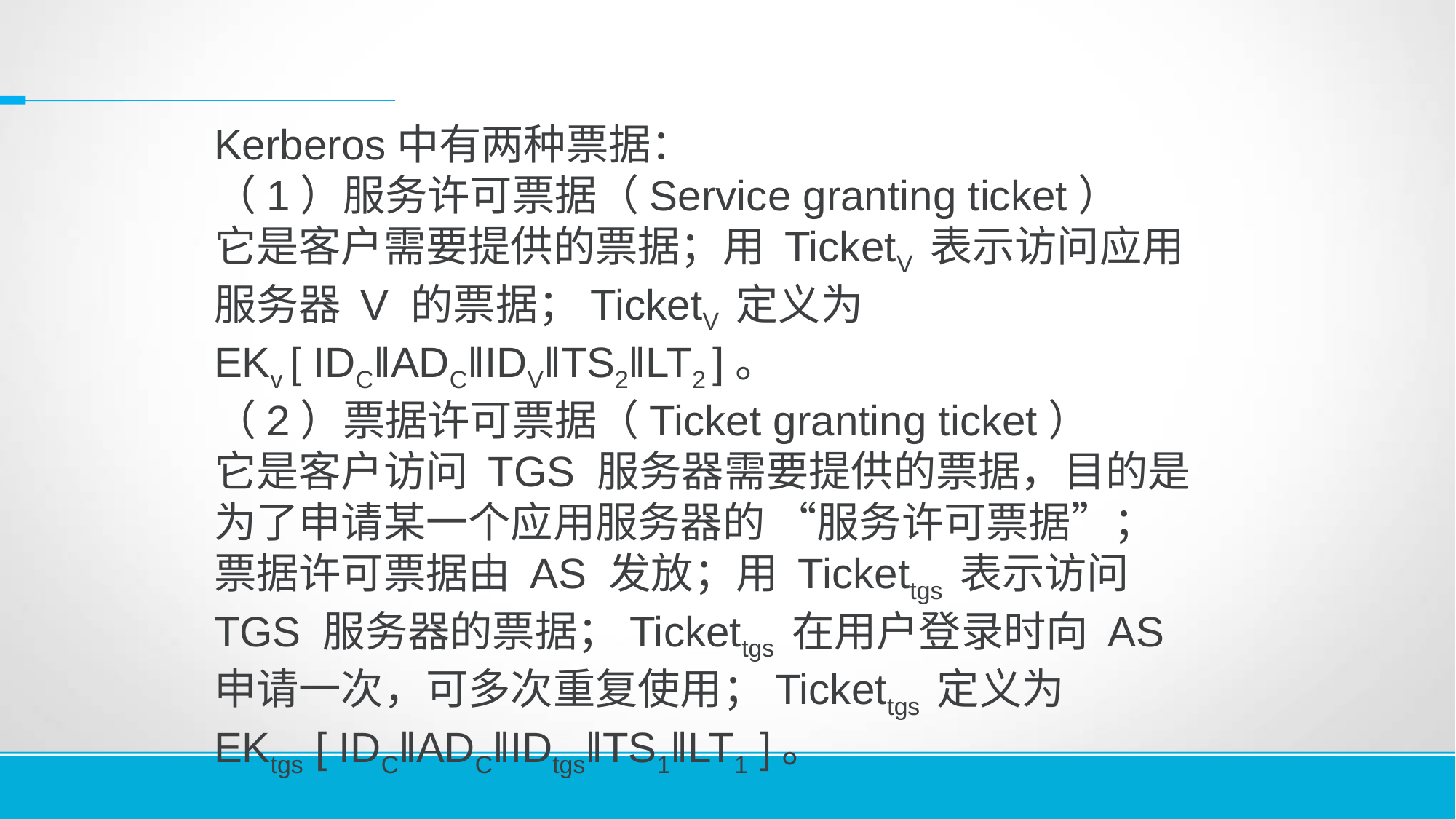

Kerberos中有两种票据：
（1）服务许可票据（Service granting ticket）
它是客户需要提供的票据；用 TicketV 表示访问应用服务器 V 的票据；TicketV 定义为
EKv [ IDC‖ADC‖IDV‖TS2‖LT2 ]。
（2）票据许可票据（Ticket granting ticket）
它是客户访问 TGS 服务器需要提供的票据，目的是为了申请某一个应用服务器的 “服务许可票据”；票据许可票据由 AS 发放；用 Tickettgs 表示访问 TGS 服务器的票据；Tickettgs 在用户登录时向 AS 申请一次，可多次重复使用；Tickettgs 定义为
EKtgs [ IDC‖ADC‖IDtgs‖TS1‖LT1 ]。